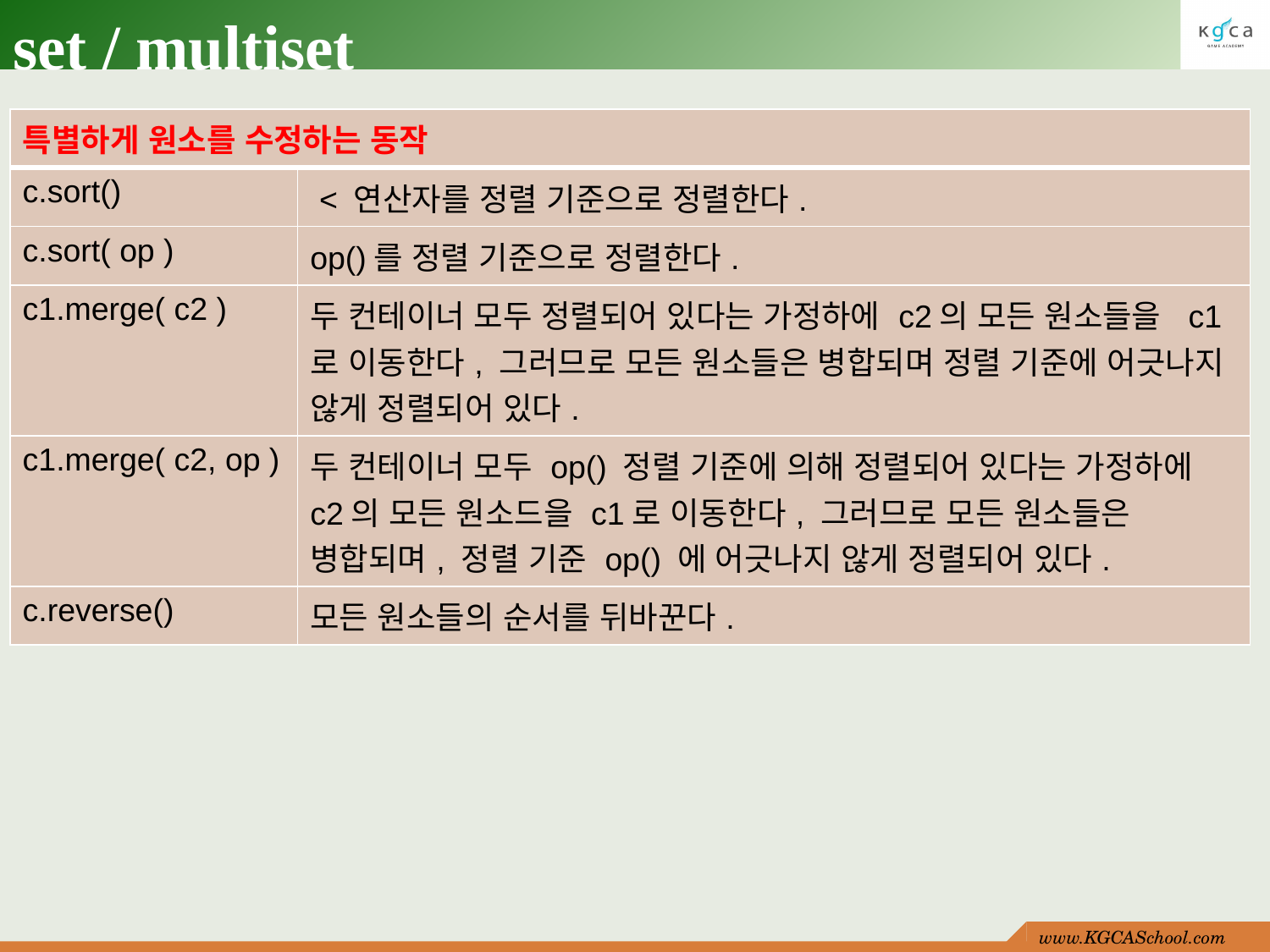

# set / multiset
| 특별하게 원소를 수정하는 동작 |  |
| --- | --- |
| c.sort() | < 연산자를 정렬 기준으로 정렬한다. |
| c.sort( op ) | op()를 정렬 기준으로 정렬한다. |
| c1.merge( c2 ) | 두 컨테이너 모두 정렬되어 있다는 가정하에 c2의 모든 원소들을 c1로 이동한다, 그러므로 모든 원소들은 병합되며 정렬 기준에 어긋나지 않게 정렬되어 있다. |
| c1.merge( c2, op ) | 두 컨테이너 모두 op() 정렬 기준에 의해 정렬되어 있다는 가정하에 c2의 모든 원소드을 c1로 이동한다, 그러므로 모든 원소들은 병합되며, 정렬 기준 op() 에 어긋나지 않게 정렬되어 있다. |
| c.reverse() | 모든 원소들의 순서를 뒤바꾼다. |